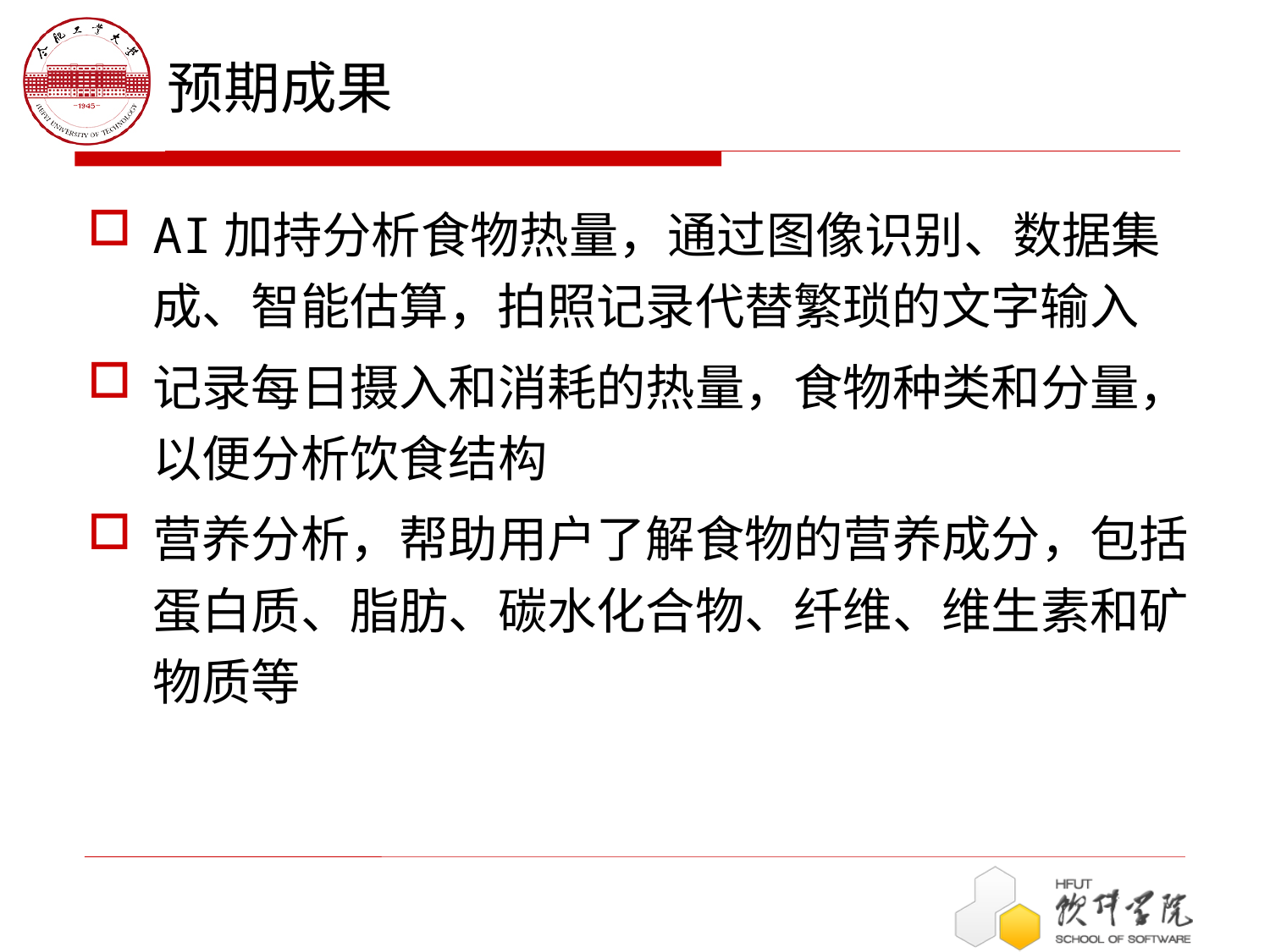

# 预期成果
AI加持分析食物热量，通过图像识别、数据集成、智能估算，拍照记录代替繁琐的文字输入
记录每日摄入和消耗的热量，食物种类和分量，以便分析饮食结构
营养分析，帮助用户了解食物的营养成分，包括蛋白质、脂肪、碳水化合物、纤维、维生素和矿物质等